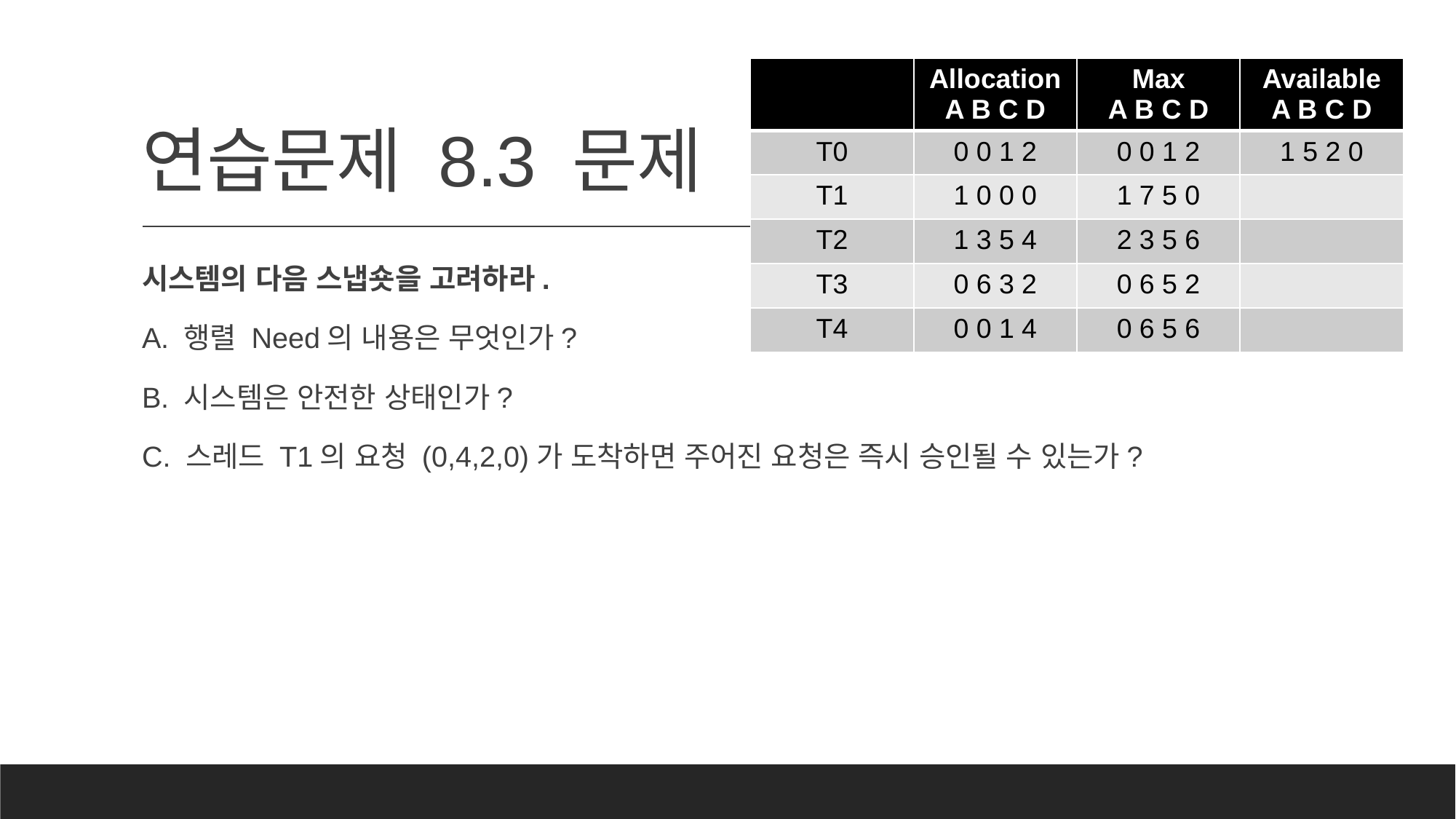

# 연습문제 8.3 문제
|  | Allocation A B C D | Max A B C D | Available A B C D |
| --- | --- | --- | --- |
| T0 | 0 0 1 2 | 0 0 1 2 | 1 5 2 0 |
| T1 | 1 0 0 0 | 1 7 5 0 |  |
| T2 | 1 3 5 4 | 2 3 5 6 |  |
| T3 | 0 6 3 2 | 0 6 5 2 |  |
| T4 | 0 0 1 4 | 0 6 5 6 |  |
시스템의 다음 스냅숏을 고려하라.
A. 행렬 Need의 내용은 무엇인가?
B. 시스템은 안전한 상태인가?
C. 스레드 T1의 요청 (0,4,2,0)가 도착하면 주어진 요청은 즉시 승인될 수 있는가?